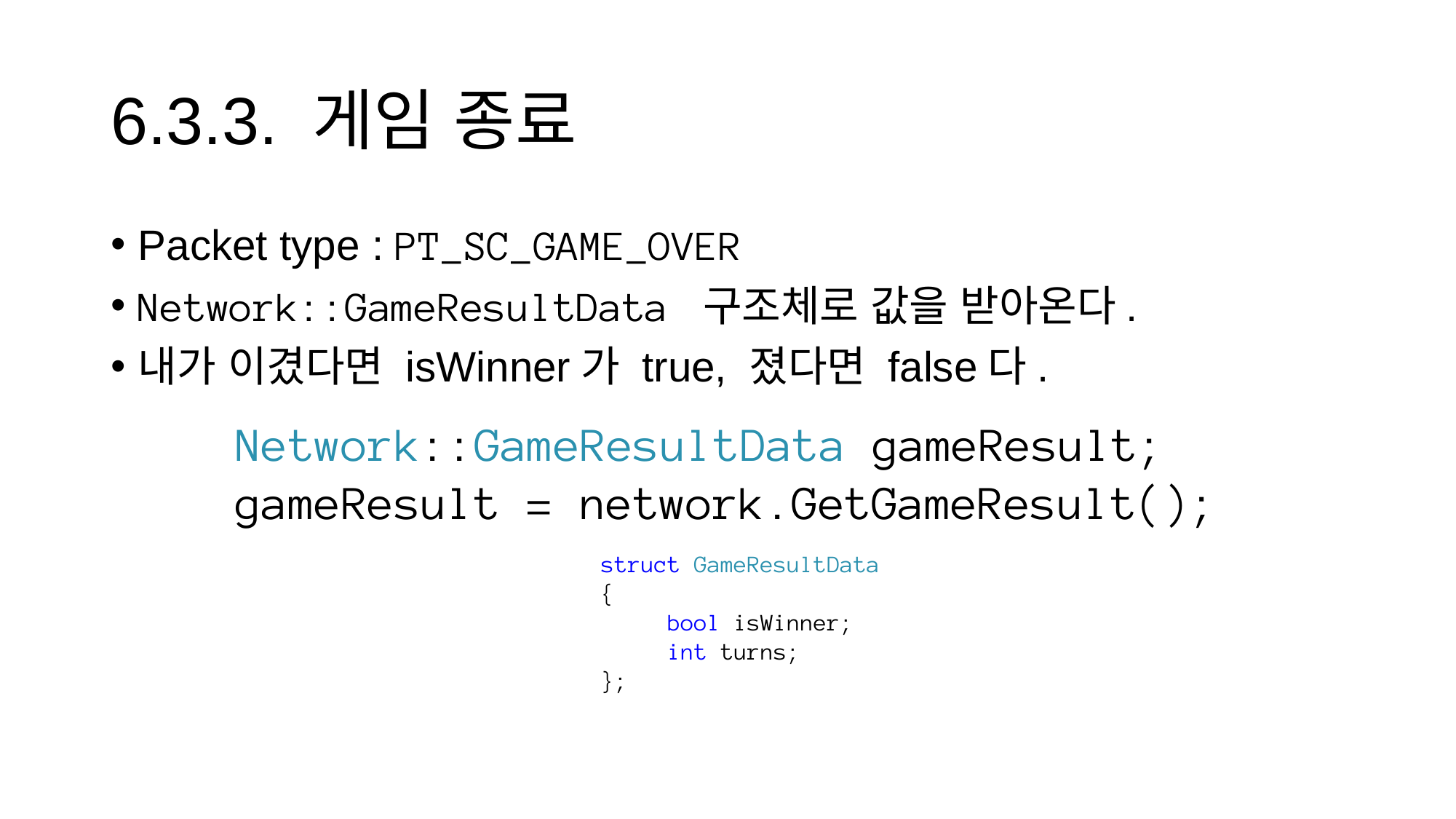

# 6.3.3. 게임 종료
Packet type : PT_SC_GAME_OVER
Network::GameResultData 구조체로 값을 받아온다.
내가 이겼다면 isWinner가 true, 졌다면 false다.
Network::GameResultData gameResult;
gameResult = network.GetGameResult();
struct GameResultData
{
     bool isWinner;
     int turns;
};